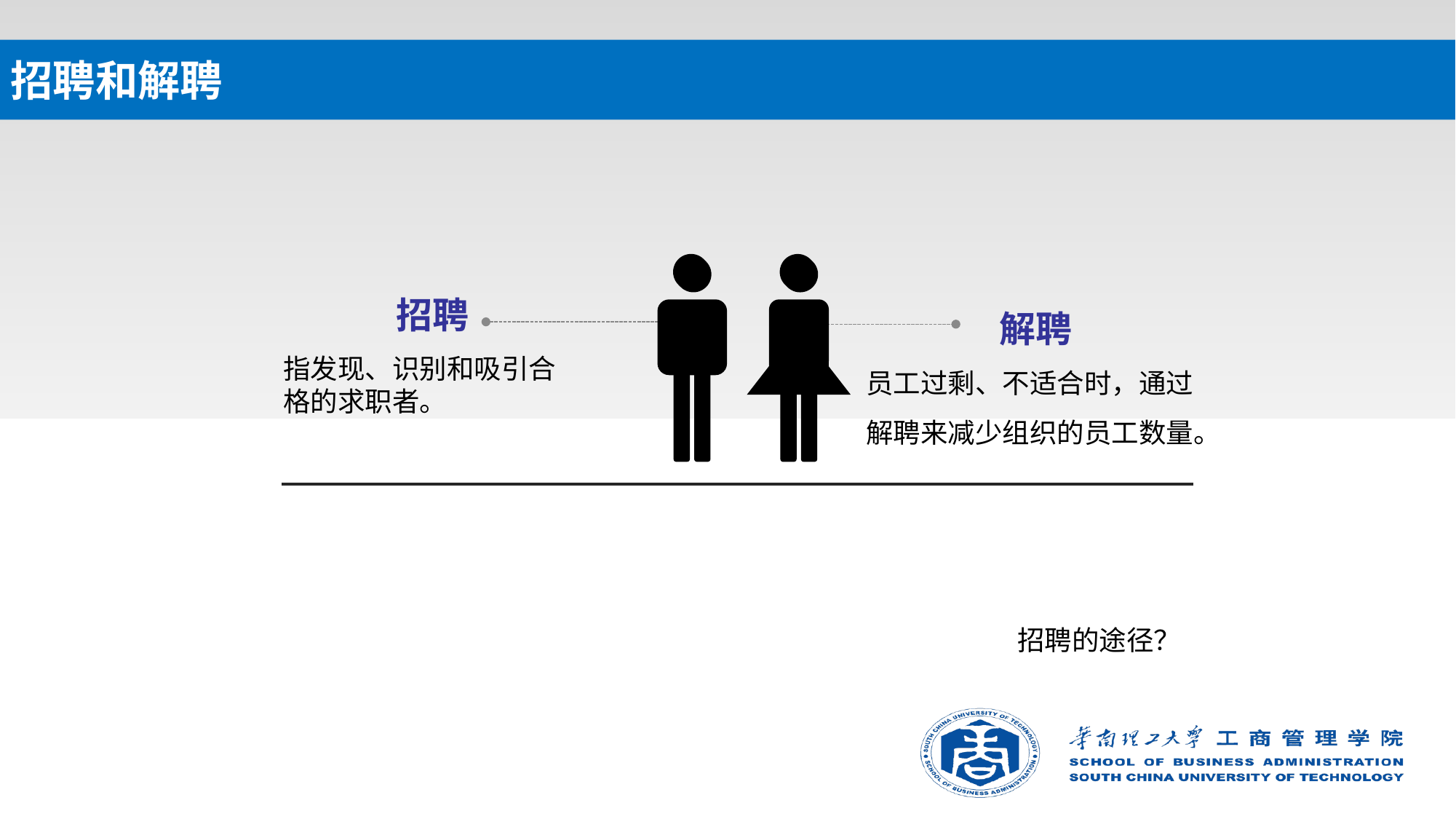

# 招聘和解聘

解聘
员工过剩、不适合时，通过解聘来减少组织的员工数量。
招聘
指发现、识别和吸引合格的求职者。
招聘的途径？